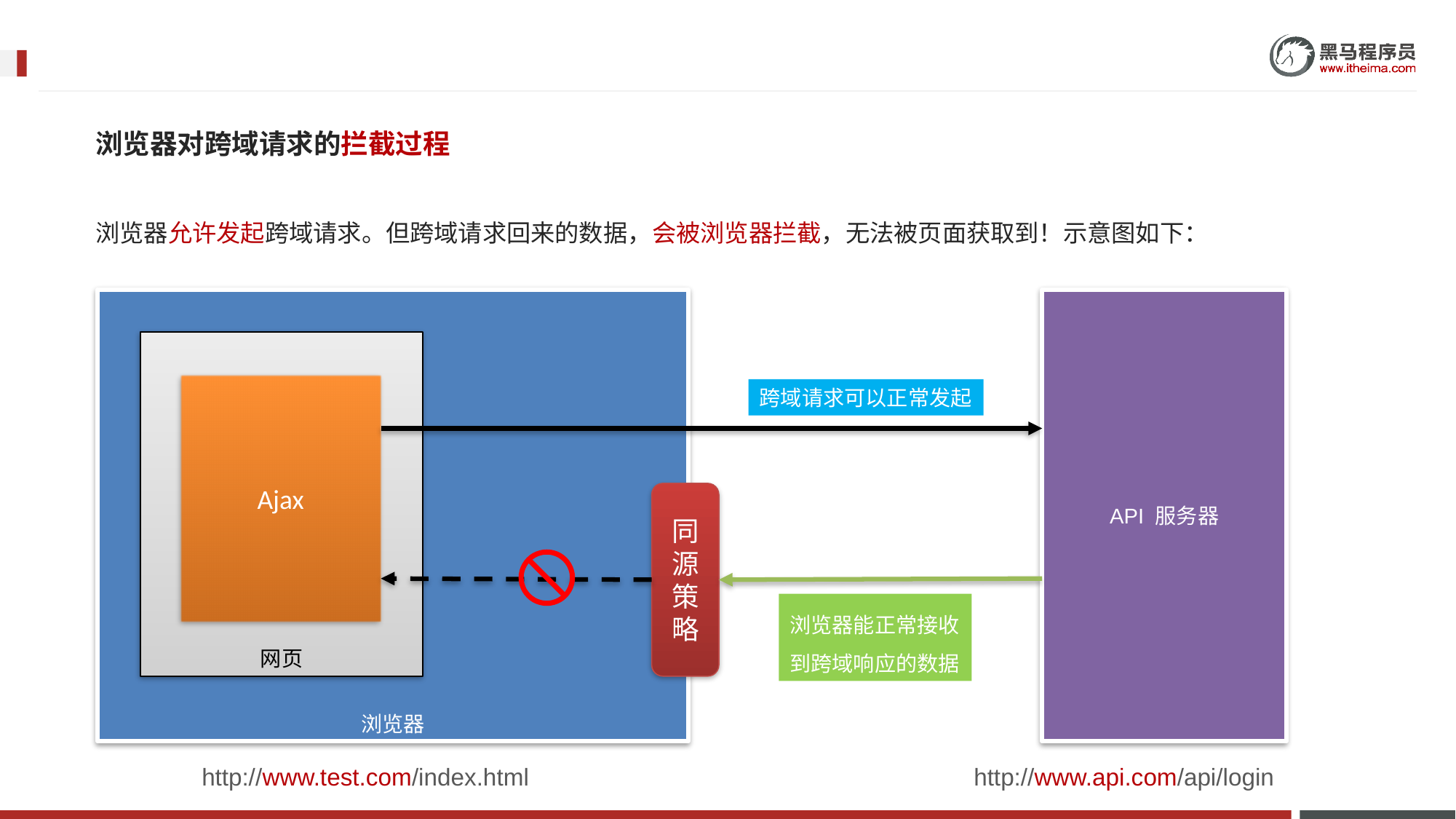

浏览器对跨域请求的拦截过程
浏览器允许发起跨域请求。但跨域请求回来的数据，会被浏览器拦截，无法被页面获取到！示意图如下：
浏览器
http://www.test.com/index.html
网页
API 服务器
http://www.api.com/api/login
Ajax
跨域请求可以正常发起
同源策略

浏览器能正常接收
到跨域响应的数据